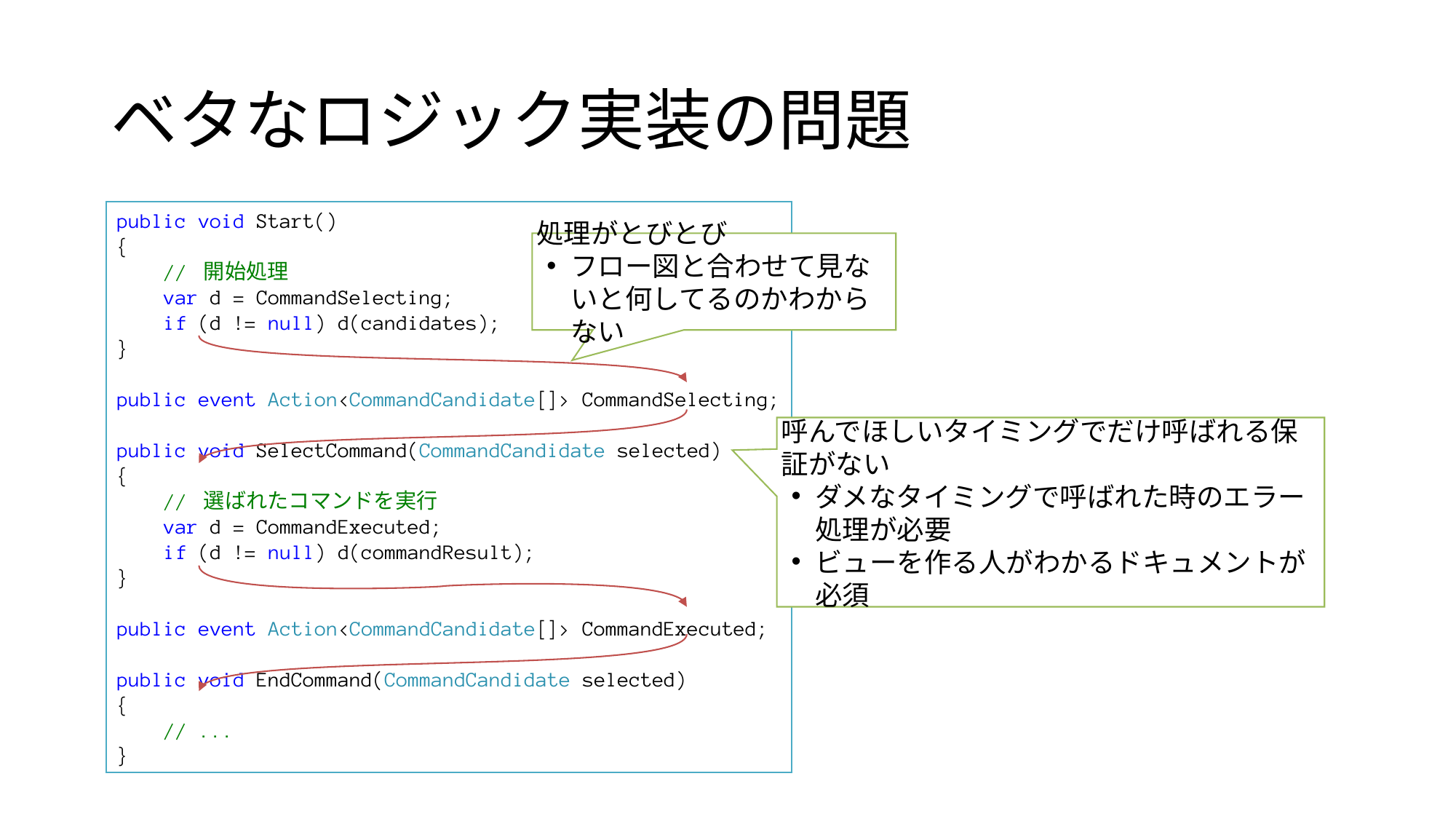

# ベタなロジック実装の問題
public void Start()
{
    // 開始処理
    var d = CommandSelecting;
    if (d != null) d(candidates);
}

public event Action<CommandCandidate[]> CommandSelecting;

public void SelectCommand(CommandCandidate selected)
{
    // 選ばれたコマンドを実行
    var d = CommandExecuted;
    if (d != null) d(commandResult);
}

public event Action<CommandCandidate[]> CommandExecuted;

public void EndCommand(CommandCandidate selected)
{
    // ...
}
処理がとびとび
フロー図と合わせて見ないと何してるのかわからない

呼んでほしいタイミングでだけ呼ばれる保証がない
ダメなタイミングで呼ばれた時のエラー処理が必要
ビューを作る人がわかるドキュメントが必須